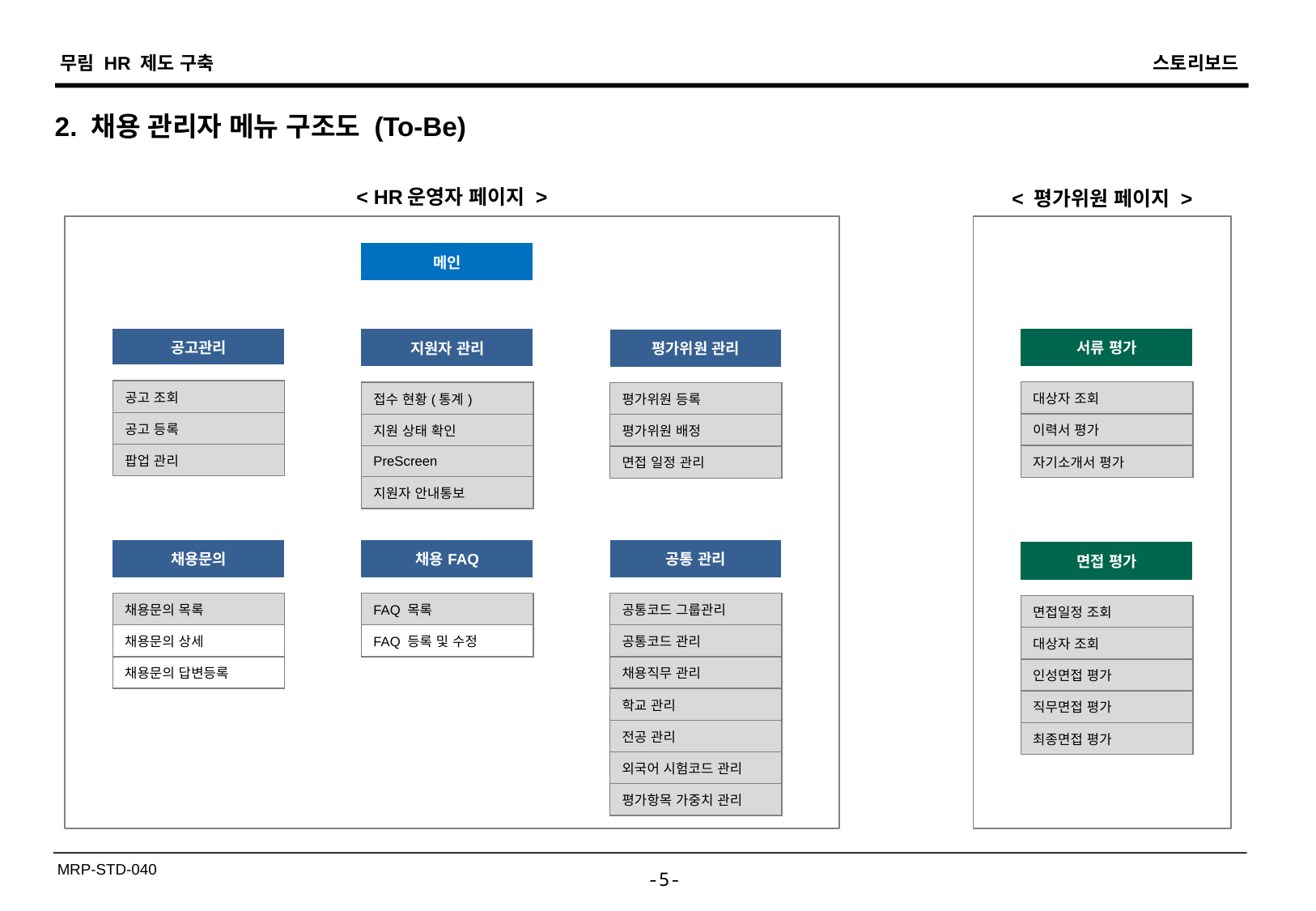

2. 채용 관리자 메뉴 구조도 (To-Be)
< HR운영자 페이지 >
< 평가위원 페이지 >

| 메인 |
| --- |
| 서류 평가 |
| --- |
|  |
| 대상자 조회 |
| 이력서 평가 |
| 자기소개서 평가 |
| 공고관리 |
| --- |
|  |
| 공고 조회 |
| 공고 등록 |
| 팝업 관리 |
| 지원자 관리 |
| --- |
|  |
| 접수 현황(통계) |
| 지원 상태 확인 |
| PreScreen |
| 지원자 안내통보 |
| 평가위원 관리 |
| --- |
|  |
| 평가위원 등록 |
| 평가위원 배정 |
| 면접 일정 관리 |
| 채용문의 |
| --- |
|  |
| 채용문의 목록 |
| 채용문의 상세 |
| 채용문의 답변등록 |
| 채용FAQ |
| --- |
|  |
| FAQ 목록 |
| FAQ 등록 및 수정 |
| 공통 관리 |
| --- |
|  |
| 공통코드 그룹관리 |
| 공통코드 관리 |
| 채용직무 관리 |
| 학교 관리 |
| 전공 관리 |
| 외국어 시험코드 관리 |
| 평가항목 가중치 관리 |
| 면접 평가 |
| --- |
|  |
| 면접일정 조회 |
| 대상자 조회 |
| 인성면접 평가 |
| 직무면접 평가 |
| 최종면접 평가 |